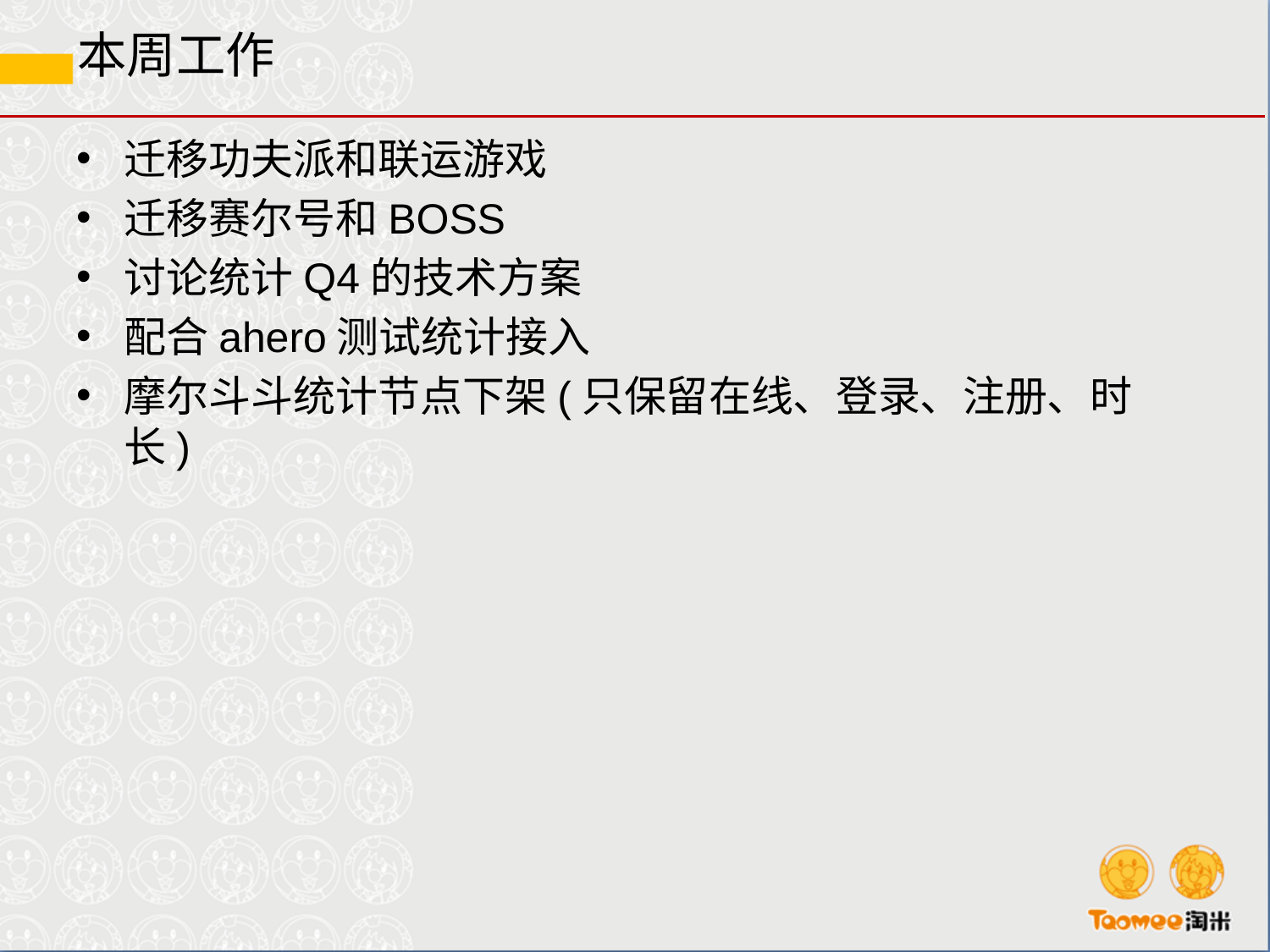

# 本周工作
迁移功夫派和联运游戏
迁移赛尔号和BOSS
讨论统计Q4的技术方案
配合ahero测试统计接入
摩尔斗斗统计节点下架(只保留在线、登录、注册、时长)